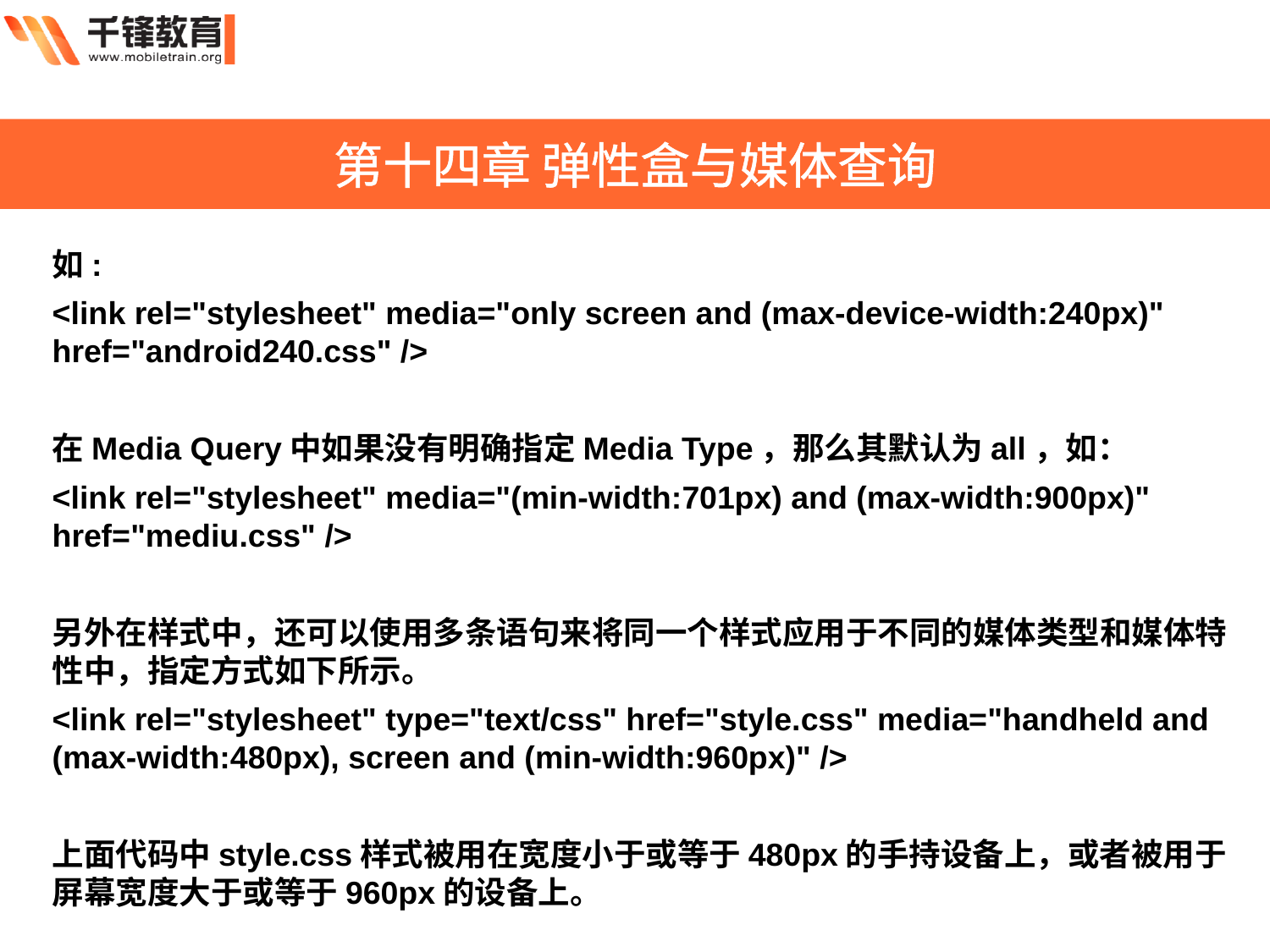

第十四章 弹性盒与媒体查询
如:
<link rel="stylesheet" media="only screen and (max-device-width:240px)" href="android240.css" />

在Media Query中如果没有明确指定Media Type，那么其默认为all，如：
<link rel="stylesheet" media="(min-width:701px) and (max-width:900px)" href="mediu.css" />

另外在样式中，还可以使用多条语句来将同一个样式应用于不同的媒体类型和媒体特性中，指定方式如下所示。
<link rel="stylesheet" type="text/css" href="style.css" media="handheld and (max-width:480px), screen and (min-width:960px)" />

上面代码中style.css样式被用在宽度小于或等于480px的手持设备上，或者被用于屏幕宽度大于或等于960px的设备上。